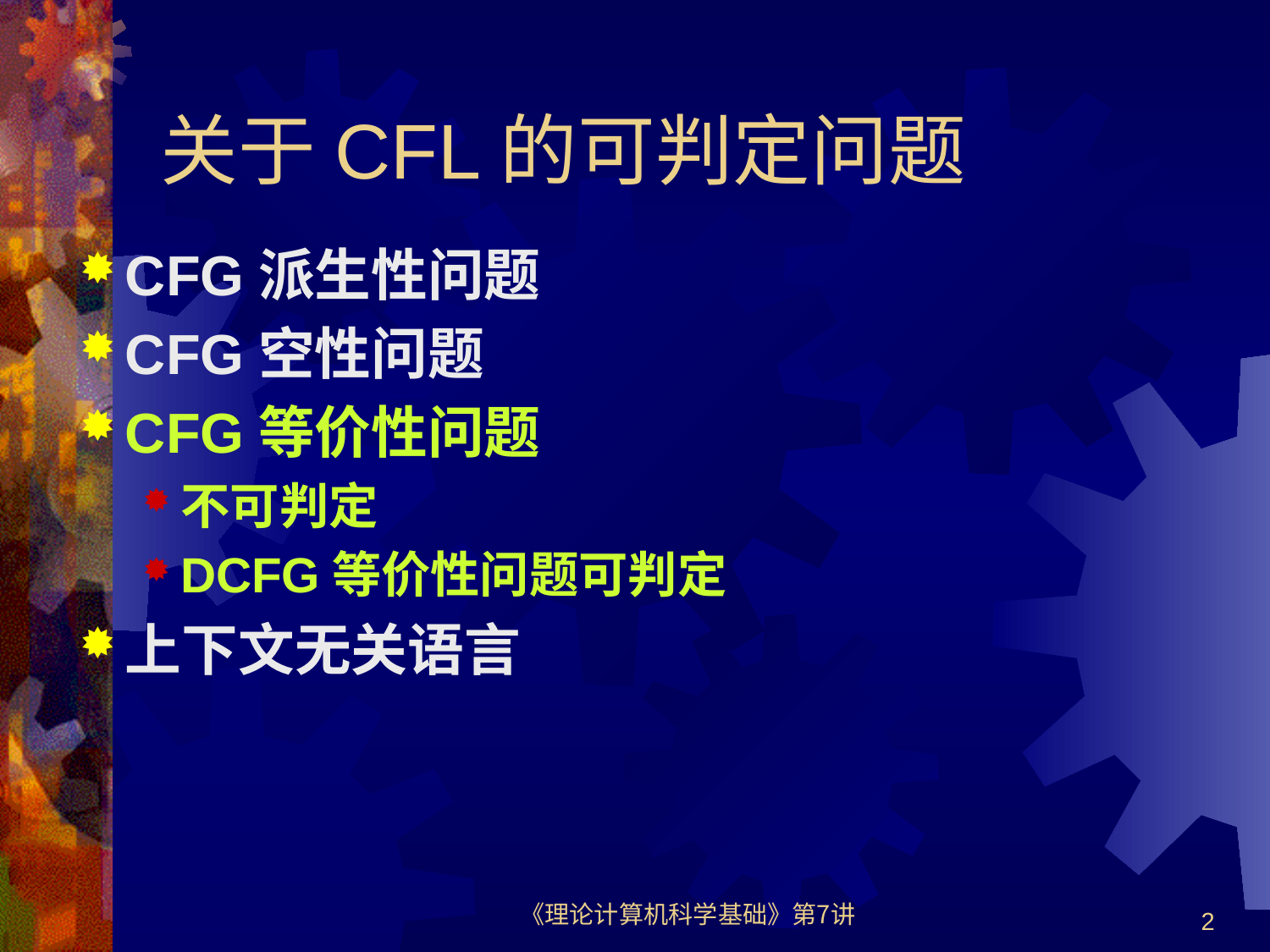

# 关于CFL的可判定问题
CFG派生性问题
CFG空性问题
CFG等价性问题
不可判定
DCFG等价性问题可判定
上下文无关语言
《理论计算机科学基础》第7讲
2